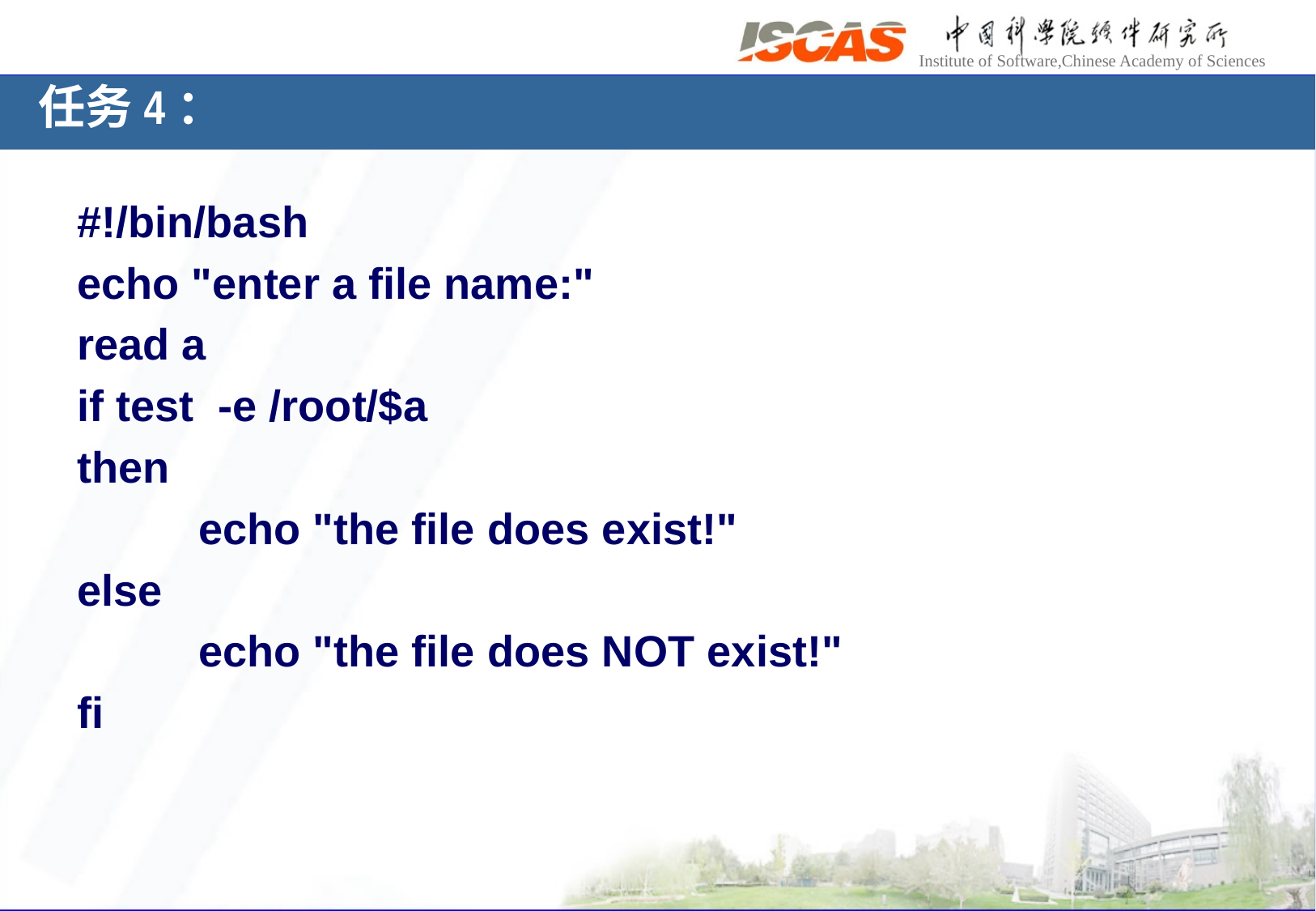

# 任务4：
#!/bin/bash
echo "enter a file name:"
read a
if test  -e /root/$a
then
	echo "the file does exist!"
else
	echo "the file does NOT exist!"
fi